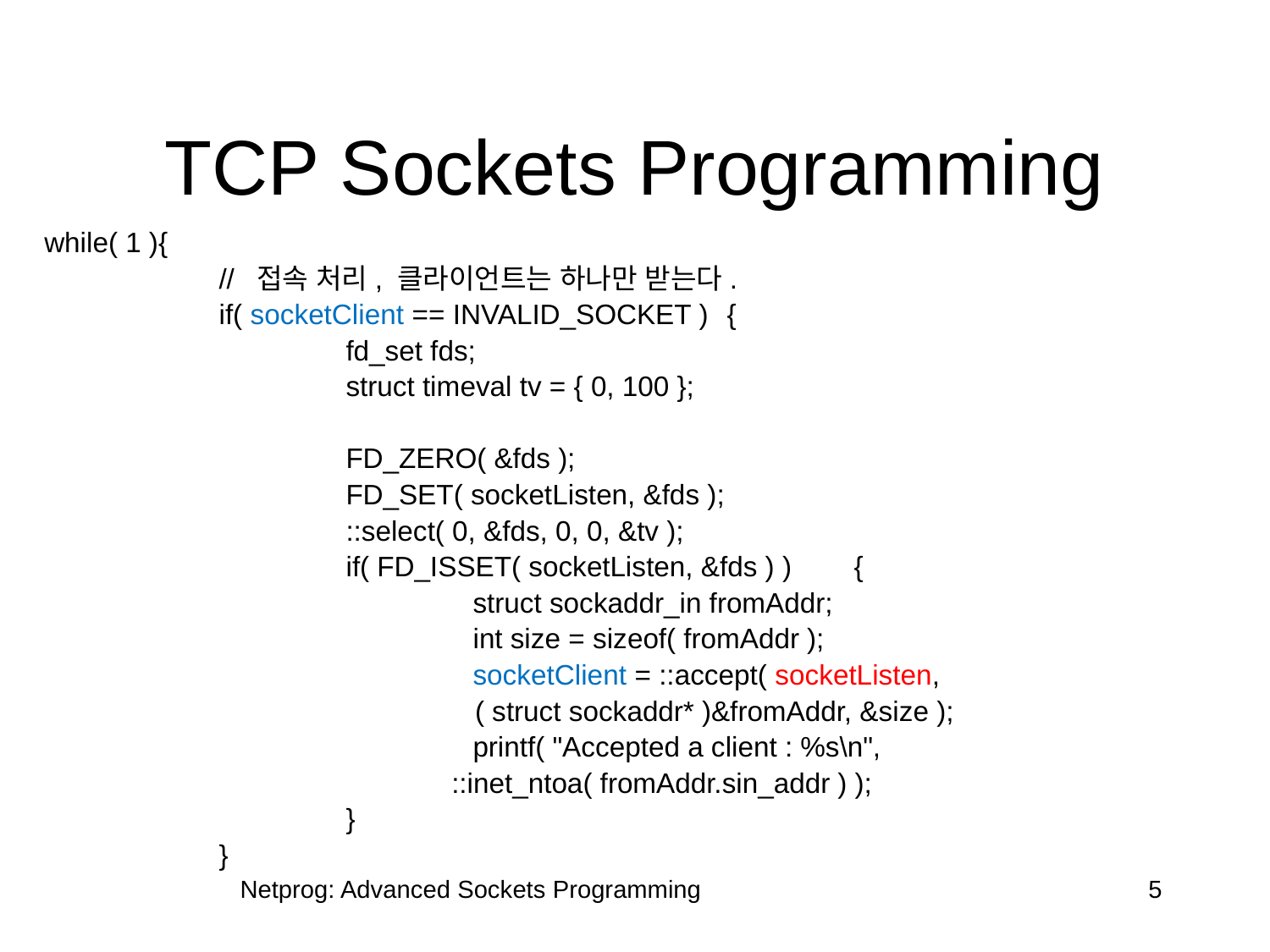

# TCP Sockets Programming
while( 1 ){
		//  접속 처리, 클라이언트는 하나만 받는다.
		if( socketClient == INVALID_SOCKET )	{
			fd_set fds;
			struct timeval tv = { 0, 100 };

			FD_ZERO( &fds );
			FD_SET( socketListen, &fds );
			::select( 0, &fds, 0, 0, &tv );
			if( FD_ISSET( socketListen, &fds ) )	{
				struct sockaddr_in fromAddr;
				int size = sizeof( fromAddr );
				socketClient = ::accept( socketListen,
                                                       ( struct sockaddr* )&fromAddr, &size );
				printf( "Accepted a client : %s\n",
                                                    ::inet_ntoa( fromAddr.sin_addr ) );
			}
		}
Netprog: Advanced Sockets Programming
5